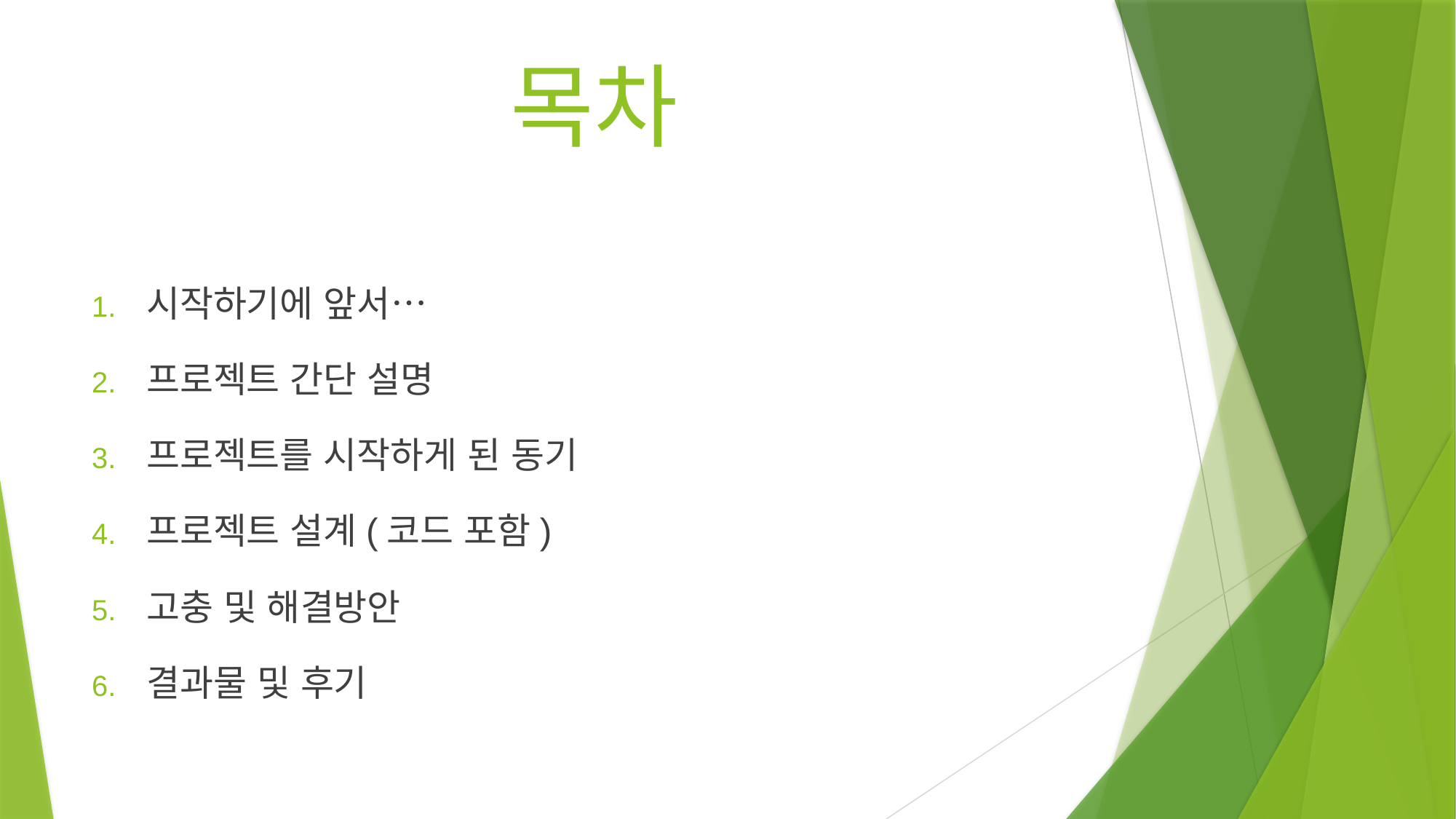

# 목차
시작하기에 앞서…
프로젝트 간단 설명
프로젝트를 시작하게 된 동기
프로젝트 설계(코드 포함)
고충 및 해결방안
결과물 및 후기